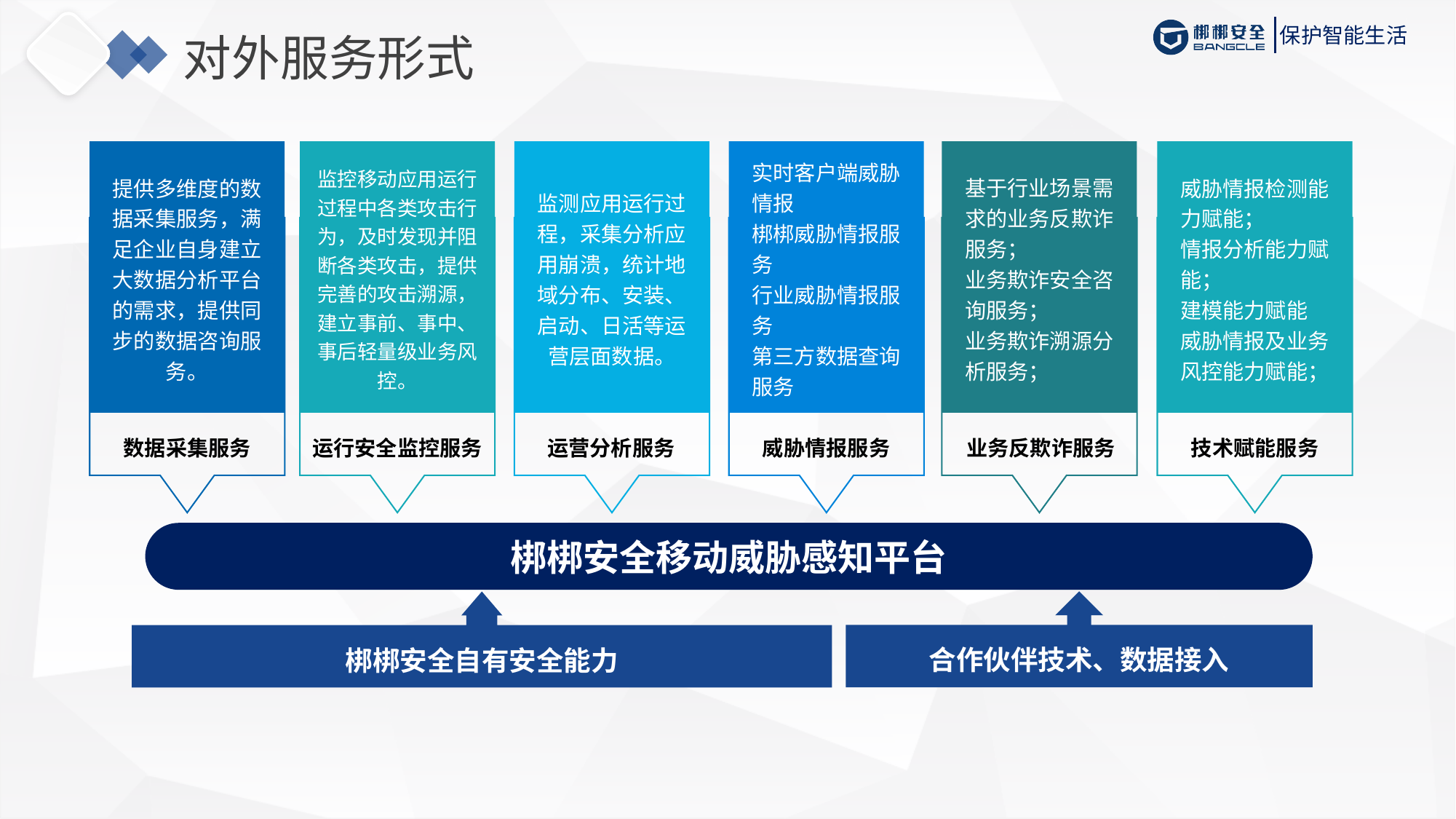

# 对外服务形式
威胁情报检测能力赋能；
情报分析能力赋能；
建模能力赋能
威胁情报及业务风控能力赋能；
监控移动应用运行过程中各类攻击行为，及时发现并阻断各类攻击，提供完善的攻击溯源，建立事前、事中、事后轻量级业务风控。
监测应用运行过程，采集分析应用崩溃，统计地域分布、安装、启动、日活等运营层面数据。
实时客户端威胁情报
梆梆威胁情报服务
行业威胁情报服务
第三方数据查询服务
基于行业场景需求的业务反欺诈服务；
业务欺诈安全咨询服务；
业务欺诈溯源分析服务；
提供多维度的数据采集服务，满足企业自身建立大数据分析平台的需求，提供同步的数据咨询服务。

梆梆安全自有安全能力
合作伙伴技术、数据接入
技术赋能服务
数据采集服务
运行安全监控服务
运营分析服务
威胁情报服务
业务反欺诈服务

梆梆安全移动威胁感知平台